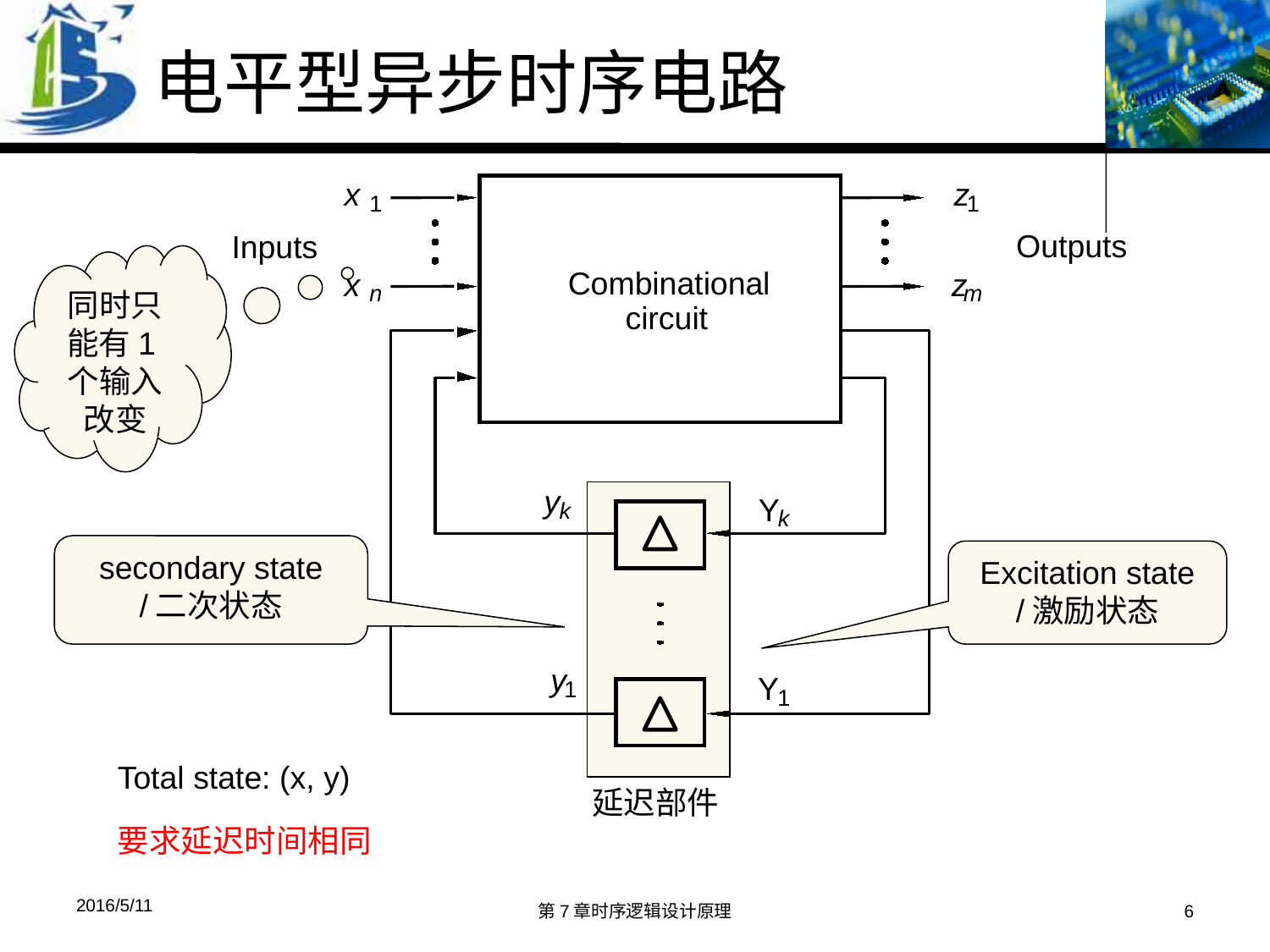

电平型异步时序电路
x
z

1
1

Outputs
Inputs

同时只能有1个输入改变

Combinational
x
z
n
m

circuit

y

Y
k

k

secondary state
/二次状态
Excitation state
/激励状态

y
Y
1

1

Total state: (x, y)
延迟部件
要求延迟时间相同
2016/5/11
第7章时序逻辑设计原理
6